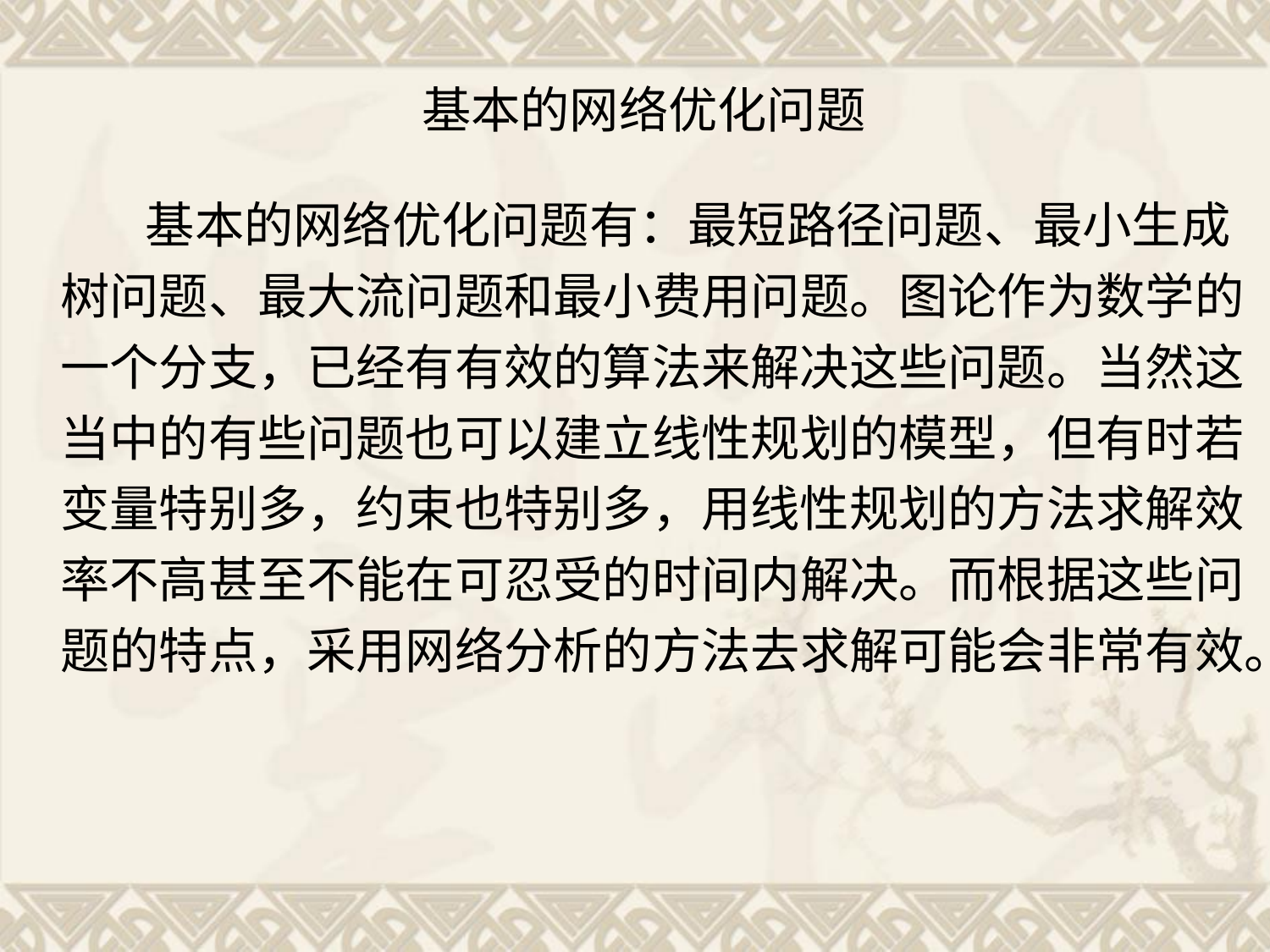

# 基本的网络优化问题
           基本的网络优化问题有：最短路径问题、最小生成树问题、最大流问题和最小费用问题。图论作为数学的一个分支，已经有有效的算法来解决这些问题。当然这当中的有些问题也可以建立线性规划的模型，但有时若变量特别多，约束也特别多，用线性规划的方法求解效率不高甚至不能在可忍受的时间内解决。而根据这些问题的特点，采用网络分析的方法去求解可能会非常有效。